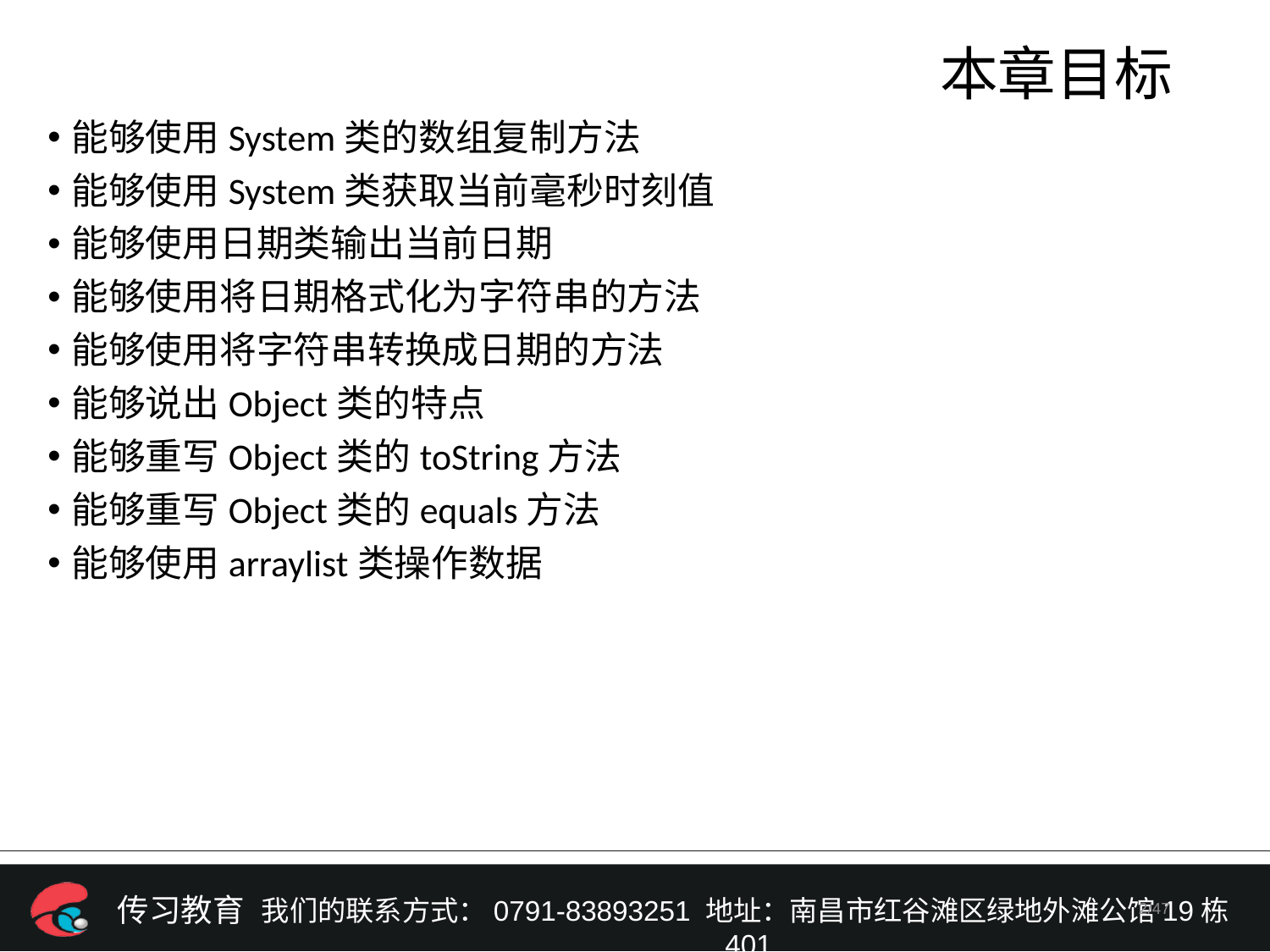

# 本章目标
能够使用System类的数组复制方法
能够使用System类获取当前毫秒时刻值
能够使用日期类输出当前日期
能够使用将日期格式化为字符串的方法
能够使用将字符串转换成日期的方法
能够说出Object类的特点
能够重写Object类的toString方法
能够重写Object类的equals方法
能够使用arraylist类操作数据

2/47